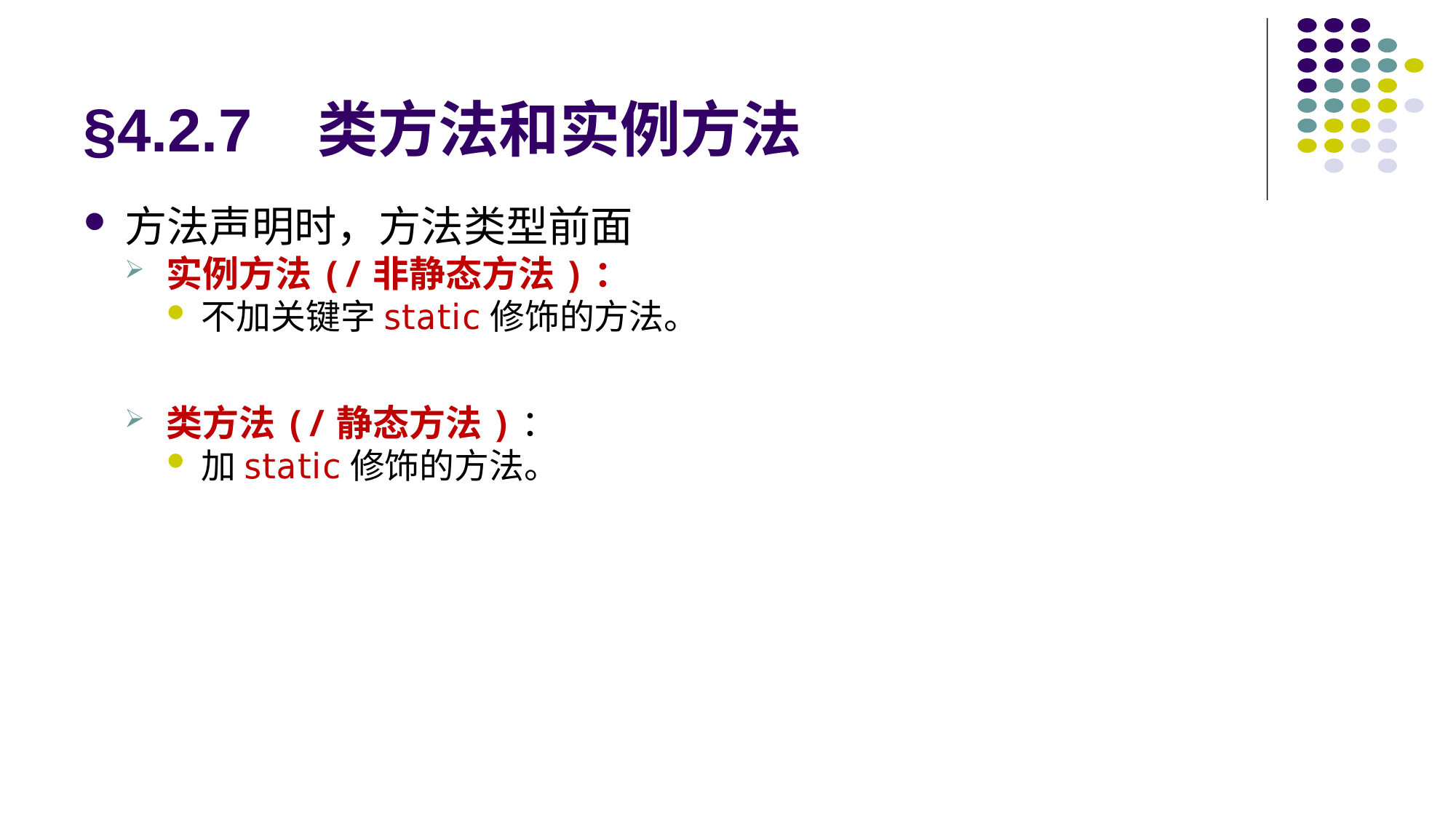

# §4.2.7   类方法和实例方法
方法声明时，方法类型前面
实例方法(/非静态方法)：
不加关键字static修饰的方法。

类方法(/静态方法)：
加static修饰的方法。
27